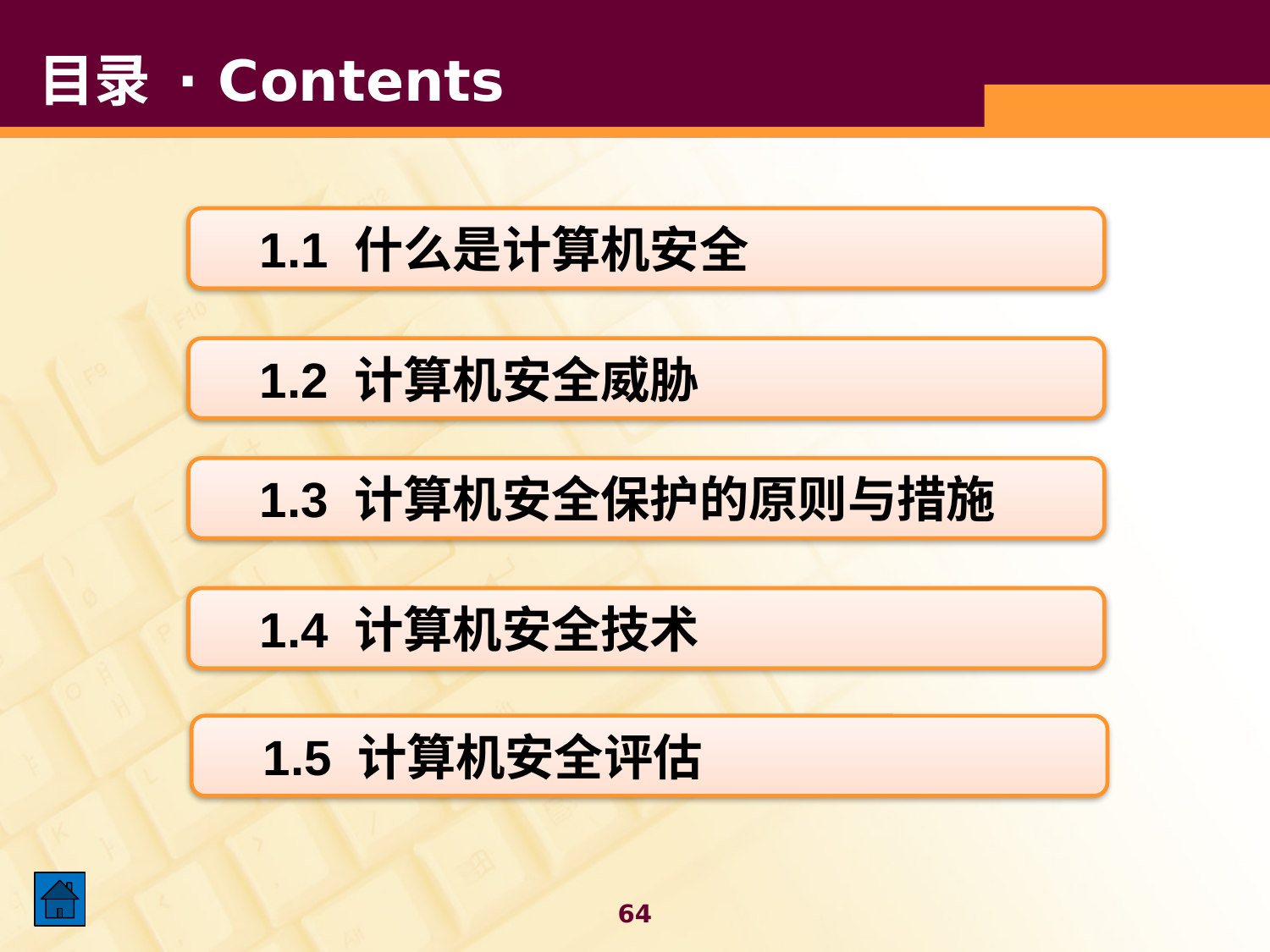

# 目录 · Contents

    1.1 什么是计算机安全
    1.2 计算机安全威胁
    1.3 计算机安全保护的原则与措施
    1.4 计算机安全技术
    1.5 计算机安全评估